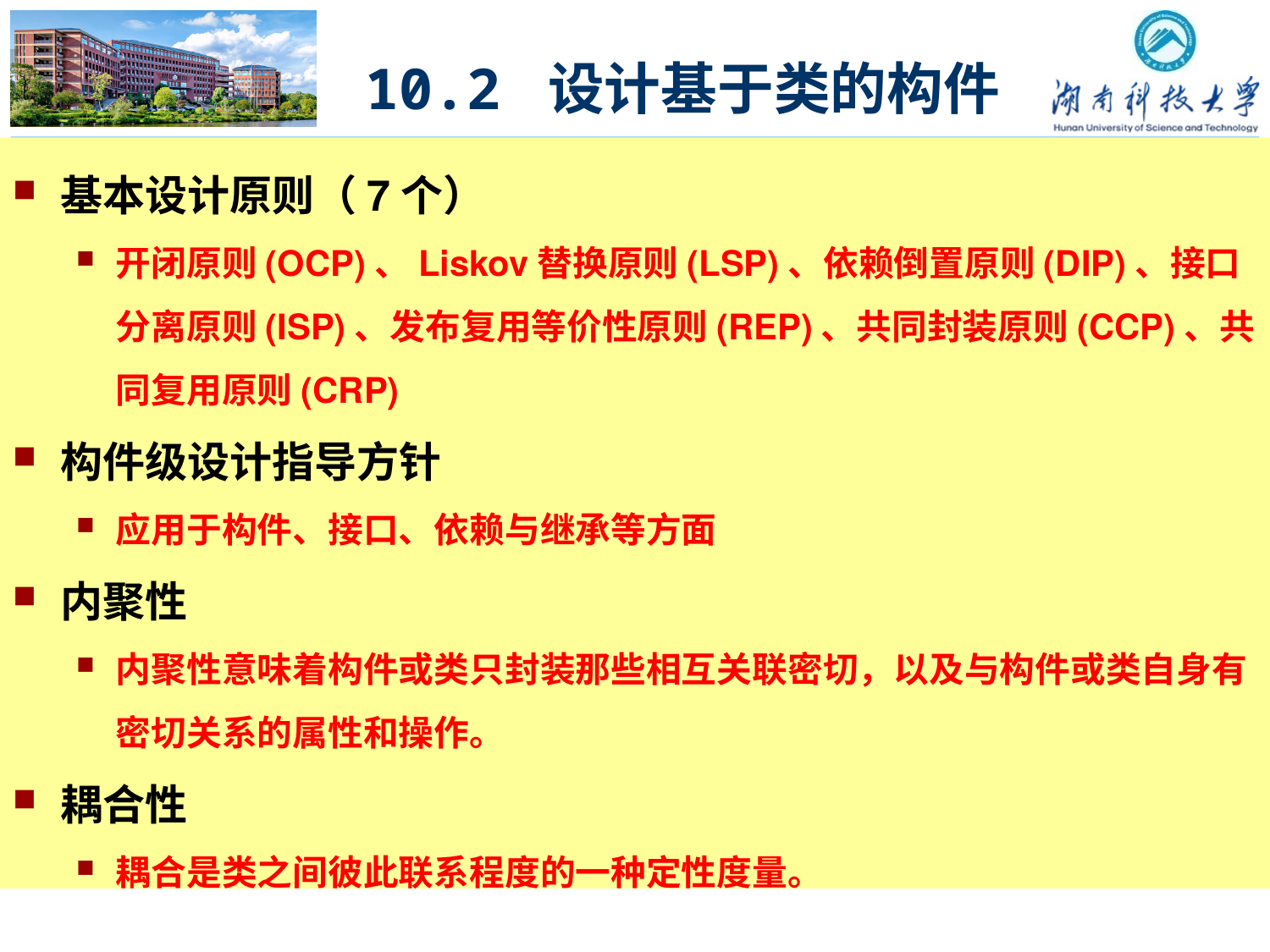

# 10.2 设计基于类的构件
基本设计原则（7个）
开闭原则(OCP)、Liskov替换原则(LSP)、依赖倒置原则(DIP)、接口分离原则(ISP)、发布复用等价性原则(REP)、共同封装原则(CCP)、共同复用原则(CRP)
构件级设计指导方针
应用于构件、接口、依赖与继承等方面
内聚性
内聚性意味着构件或类只封装那些相互关联密切，以及与构件或类自身有密切关系的属性和操作。
耦合性
耦合是类之间彼此联系程度的一种定性度量。

6